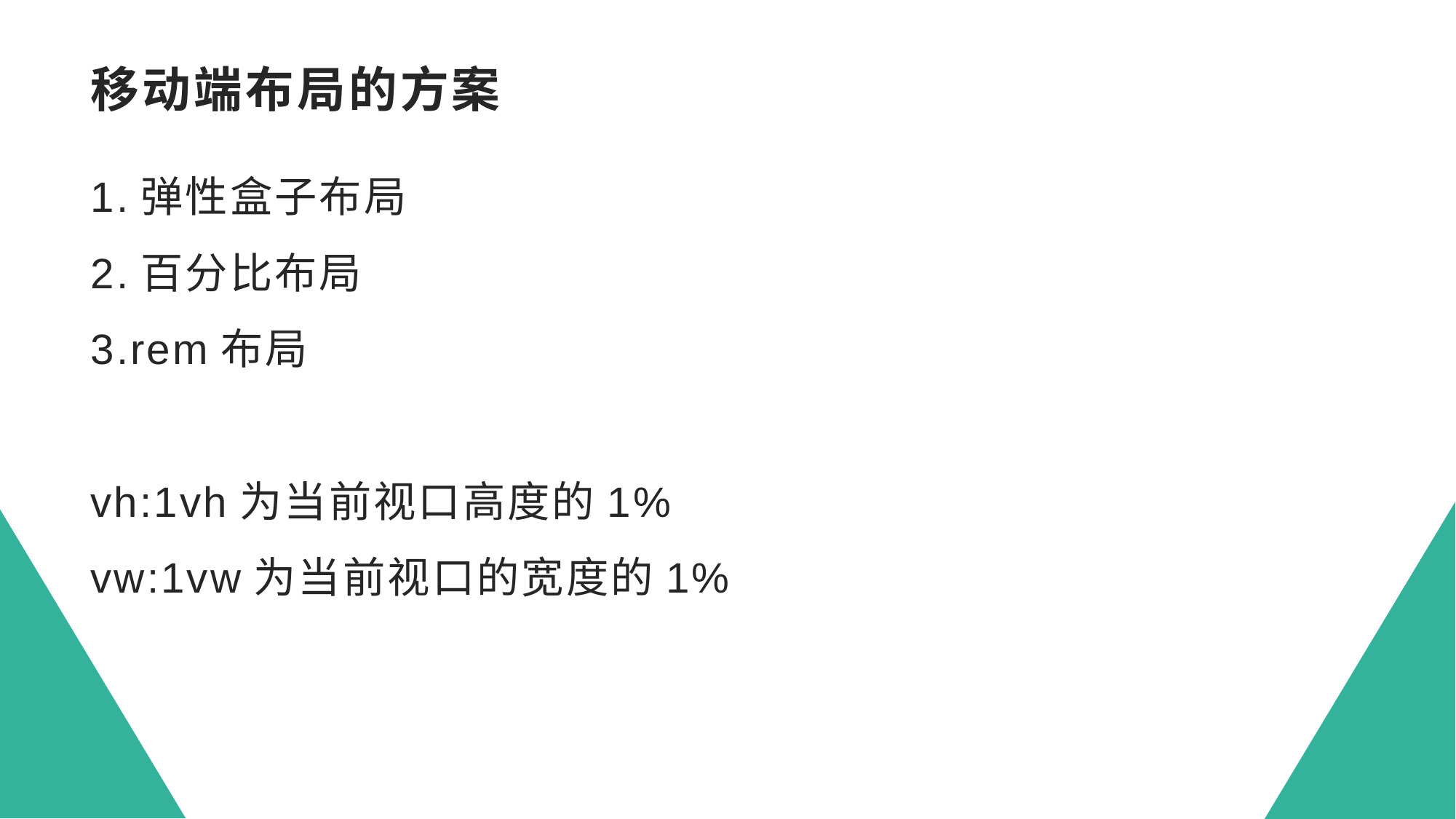

# 移动端布局的方案
1.弹性盒子布局
2.百分比布局
3.rem布局

vh:1vh为当前视口高度的1%
vw:1vw为当前视口的宽度的1%